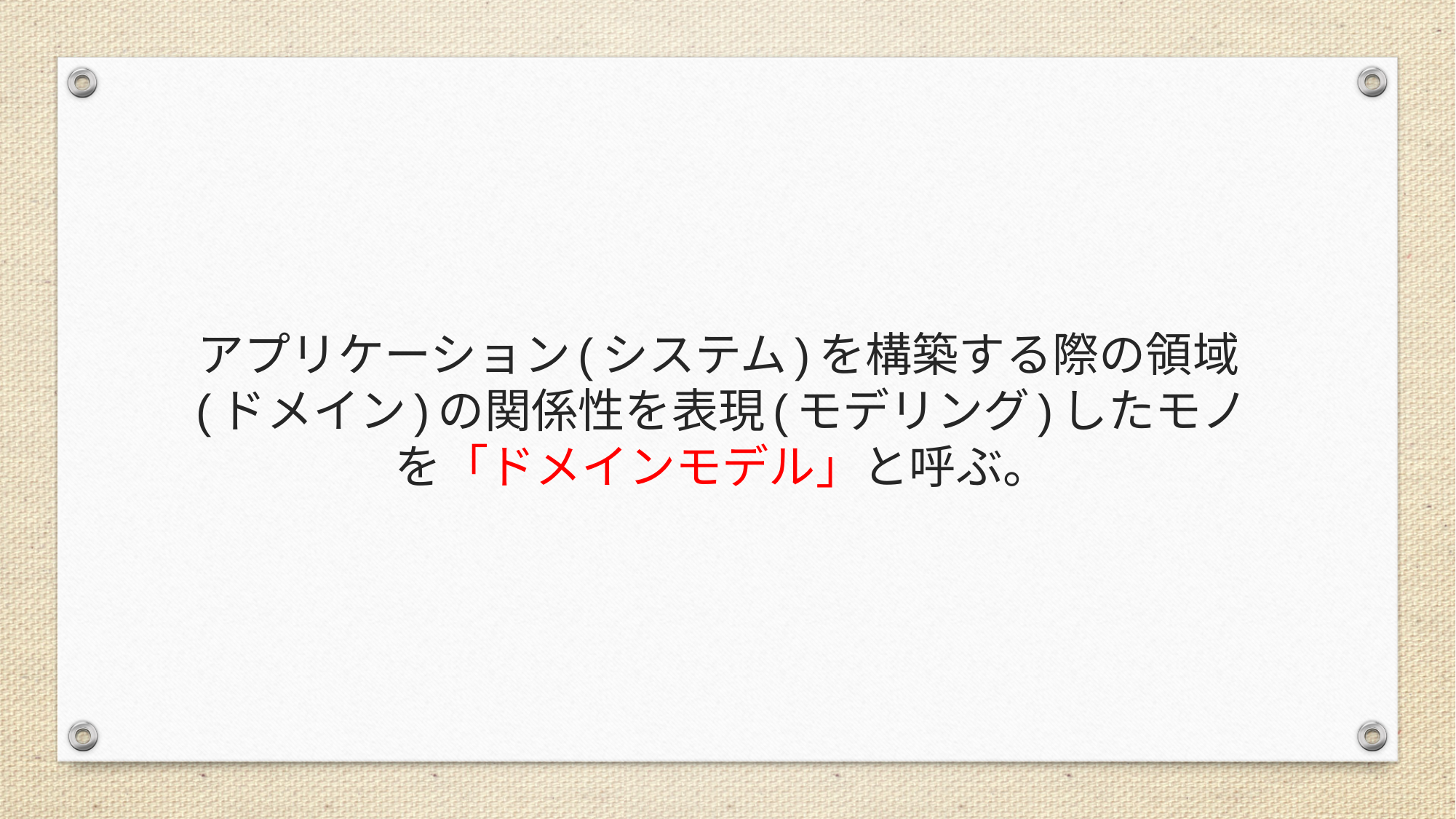

アプリケーション(システム)を構築する際の領域(ドメイン)の関係性を表現(モデリング)したモノを「ドメインモデル」と呼ぶ。